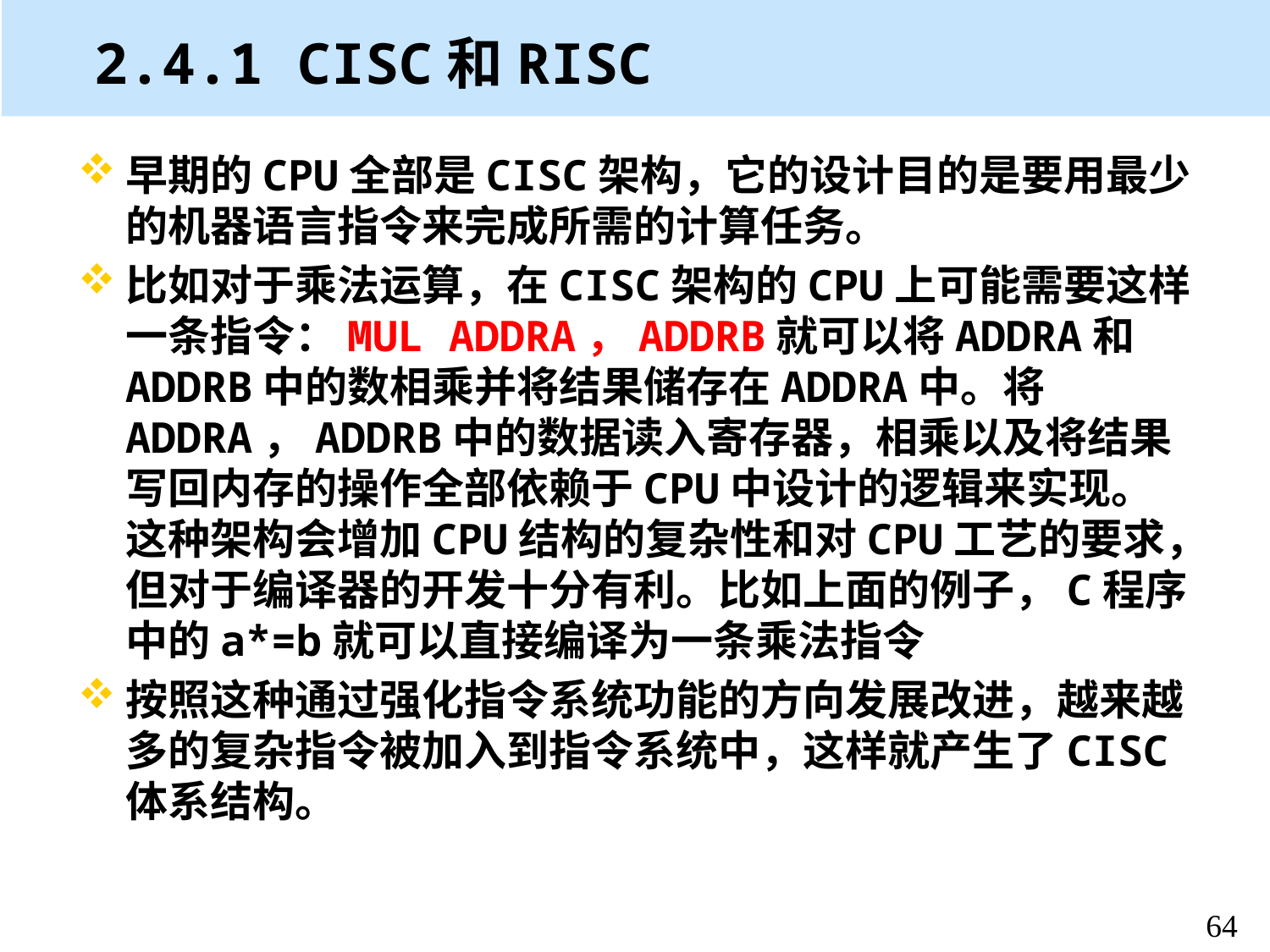

# 2.4.1 CISC和RISC
早期的CPU全部是CISC架构，它的设计目的是要用最少的机器语言指令来完成所需的计算任务。
比如对于乘法运算，在CISC架构的CPU上可能需要这样一条指令：MUL ADDRA，ADDRB就可以将ADDRA和ADDRB中的数相乘并将结果储存在ADDRA中。将ADDRA，ADDRB中的数据读入寄存器，相乘以及将结果写回内存的操作全部依赖于CPU中设计的逻辑来实现。这种架构会增加CPU结构的复杂性和对CPU工艺的要求，但对于编译器的开发十分有利。比如上面的例子，C程序中的a*=b就可以直接编译为一条乘法指令
按照这种通过强化指令系统功能的方向发展改进，越来越多的复杂指令被加入到指令系统中，这样就产生了CISC体系结构。